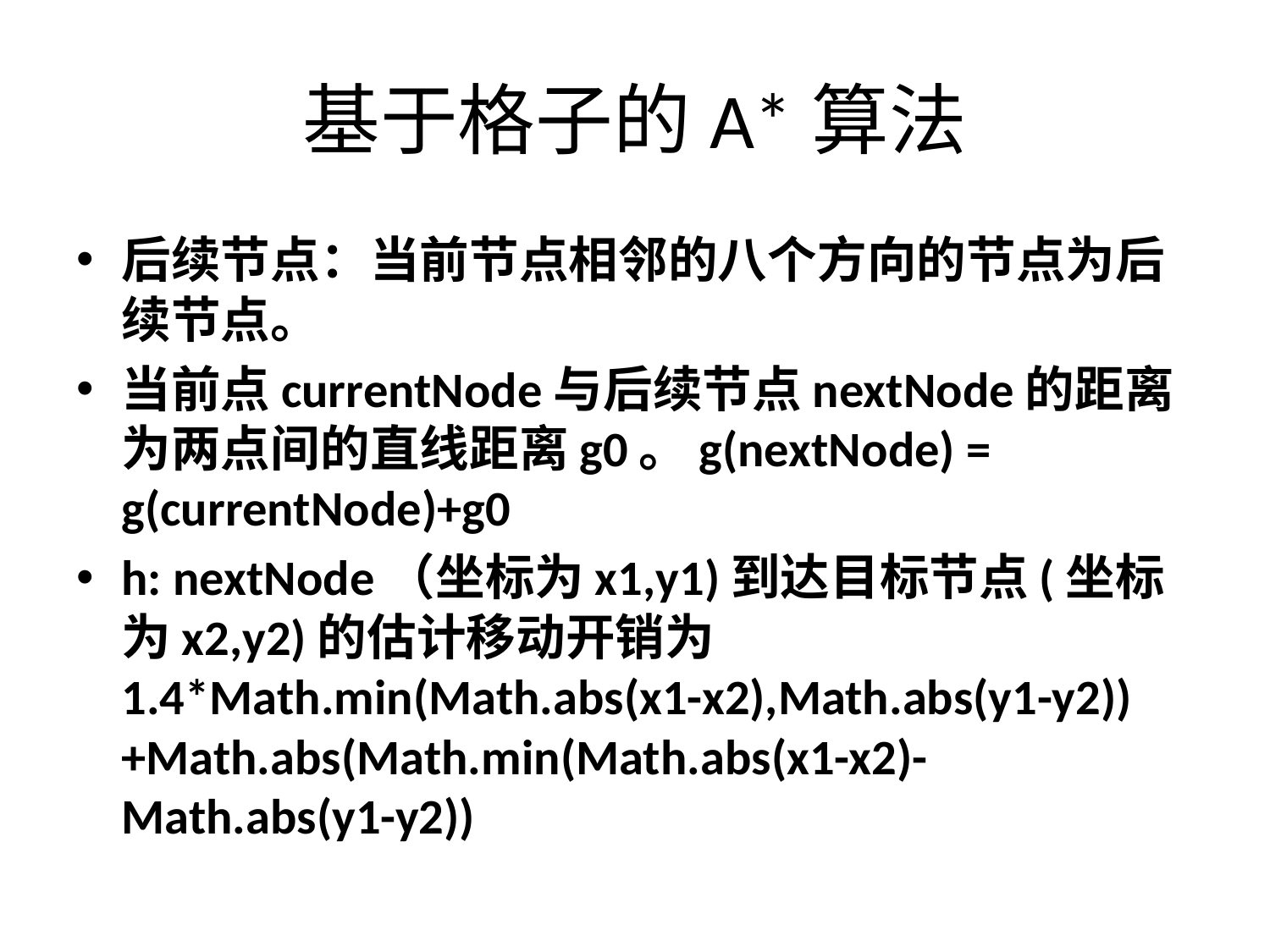

# 基于格子的A*算法
后续节点：当前节点相邻的八个方向的节点为后续节点。
当前点currentNode与后续节点nextNode的距离为两点间的直线距离g0。g(nextNode) = g(currentNode)+g0
h: nextNode（坐标为x1,y1)到达目标节点(坐标为x2,y2)的估计移动开销为1.4*Math.min(Math.abs(x1-x2),Math.abs(y1-y2))+Math.abs(Math.min(Math.abs(x1-x2)-Math.abs(y1-y2))